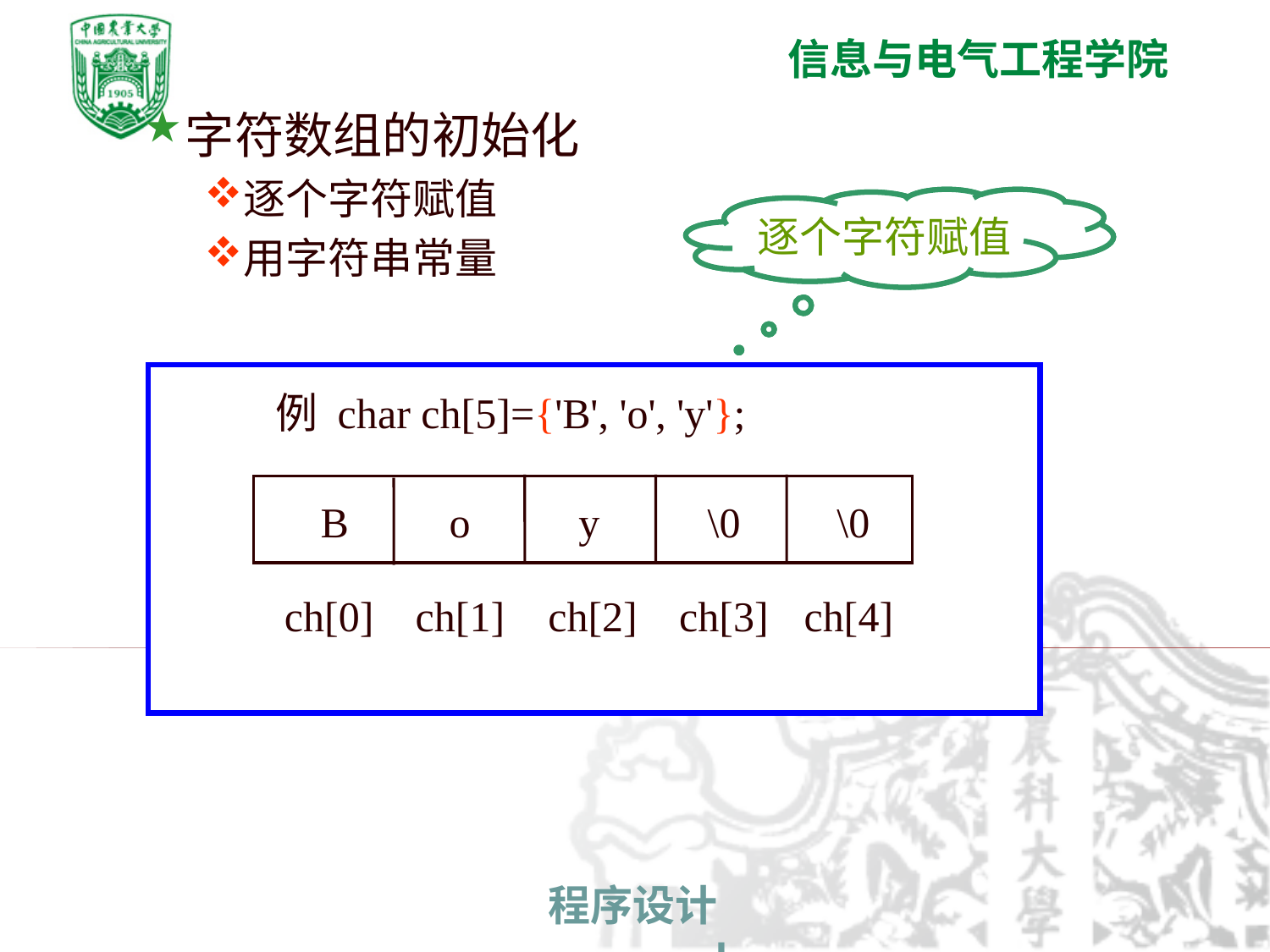

字符数组的初始化
逐个字符赋值
用字符串常量
逐个字符赋值

           例 char ch[5]={'B', 'o', 'y'};

B
o
y
\0
\0
ch[0]
ch[1]
ch[2]
ch[3]
ch[4]
逐个字符赋值

B
o
y
\0
\0
ch[0]
ch[1]
ch[2]
ch[3]
ch[4]